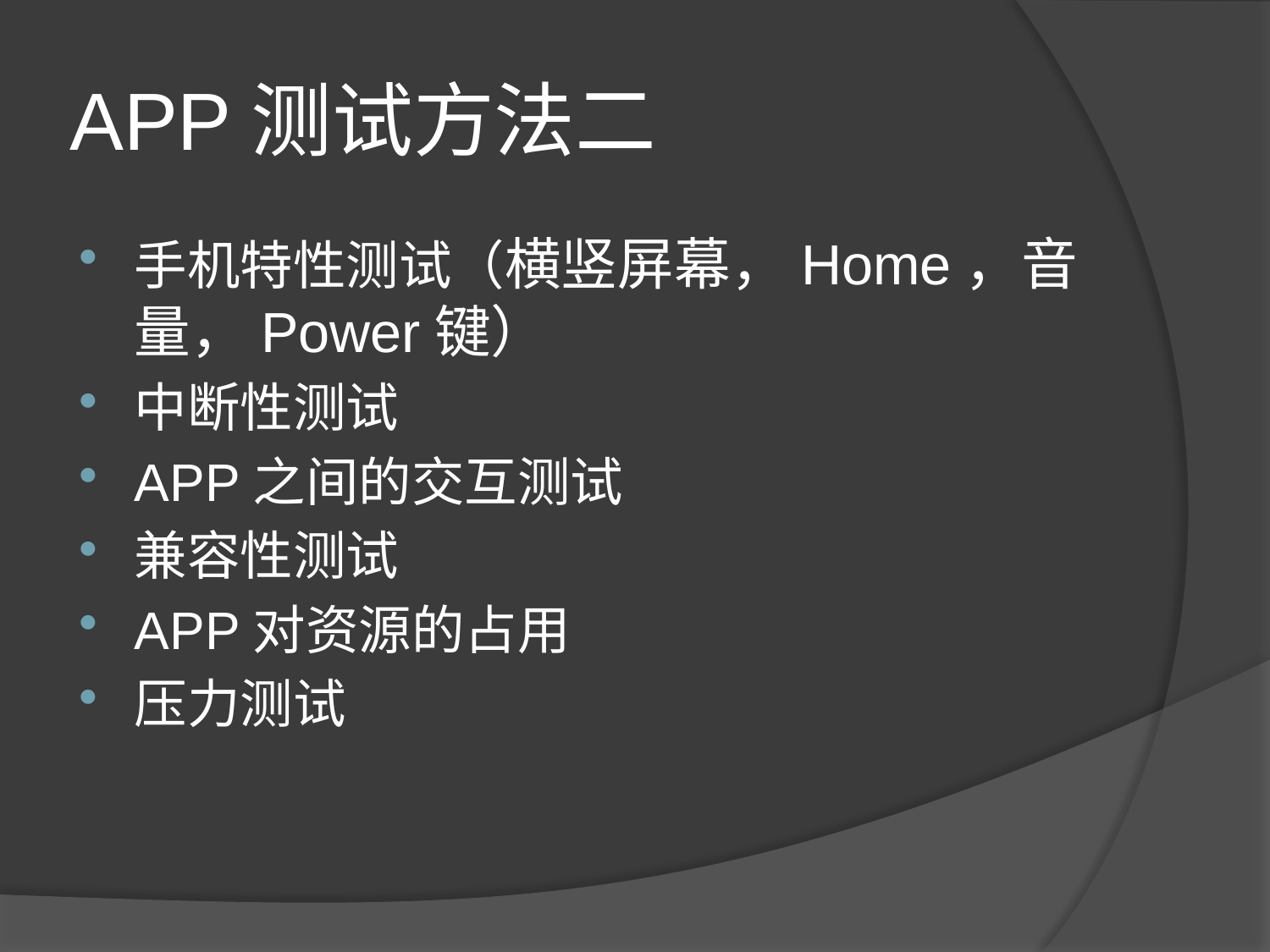

# APP测试方法二
手机特性测试（横竖屏幕，Home，音量，Power键）
中断性测试
APP之间的交互测试
兼容性测试
APP对资源的占用
压力测试